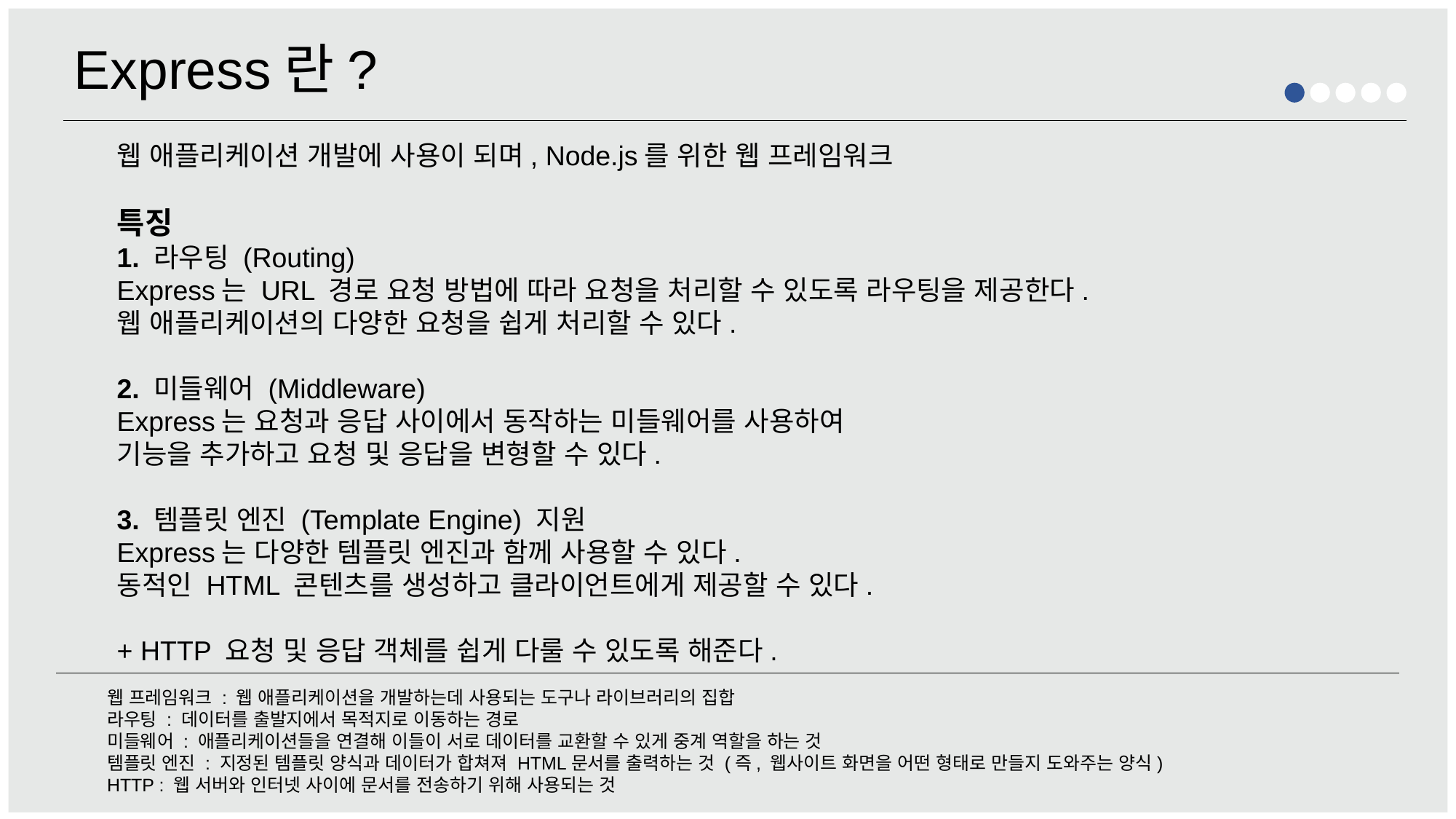

Express란?

웹 애플리케이션 개발에 사용이 되며, Node.js를 위한 웹 프레임워크

특징
1. 라우팅 (Routing)
Express는 URL 경로 요청 방법에 따라 요청을 처리할 수 있도록 라우팅을 제공한다.
웹 애플리케이션의 다양한 요청을 쉽게 처리할 수 있다.

2. 미들웨어 (Middleware)
Express는 요청과 응답 사이에서 동작하는 미들웨어를 사용하여
기능을 추가하고 요청 및 응답을 변형할 수 있다.

3. 템플릿 엔진 (Template Engine) 지원
Express는 다양한 템플릿 엔진과 함께 사용할 수 있다.
동적인 HTML 콘텐츠를 생성하고 클라이언트에게 제공할 수 있다.

+ HTTP 요청 및 응답 객체를 쉽게 다룰 수 있도록 해준다.
웹 프레임워크 : 웹 애플리케이션을 개발하는데 사용되는 도구나 라이브러리의 집합
라우팅 : 데이터를 출발지에서 목적지로 이동하는 경로
미들웨어 : 애플리케이션들을 연결해 이들이 서로 데이터를 교환할 수 있게 중계 역할을 하는 것
템플릿 엔진 : 지정된 템플릿 양식과 데이터가 합쳐져 HTML문서를 출력하는 것 (즉, 웹사이트 화면을 어떤 형태로 만들지 도와주는 양식)
HTTP : 웹 서버와 인터넷 사이에 문서를 전송하기 위해 사용되는 것